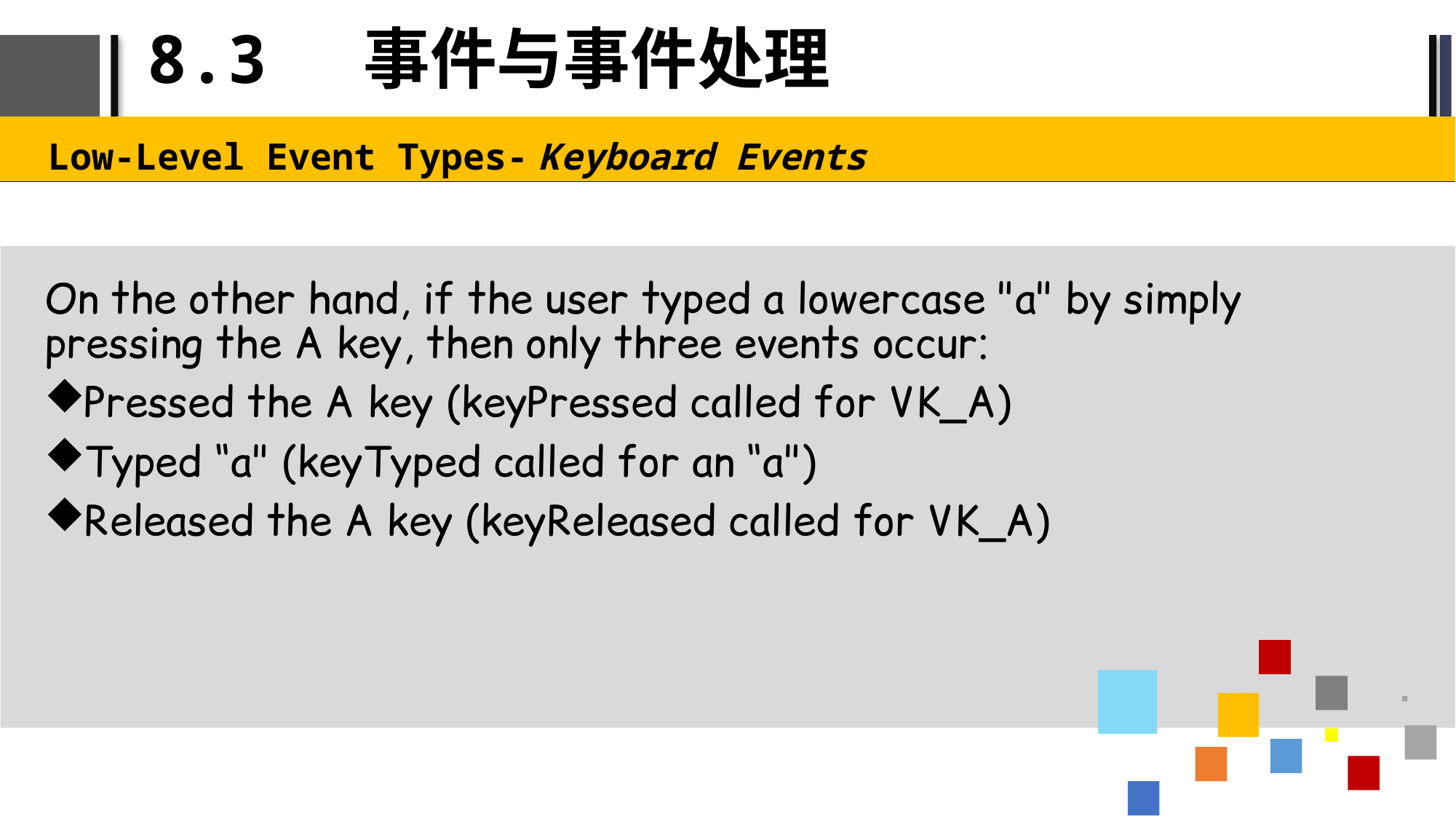

# 8.3  事件与事件处理

Low-Level Event Types- Keyboard Events

On the other hand, if the user typed a lowercase "a" by simply pressing the A key, then only three events occur:
Pressed the A key (keyPressed called for VK_A)
Typed “a" (keyTyped called for an “a")
Released the A key (keyReleased called for VK_A)